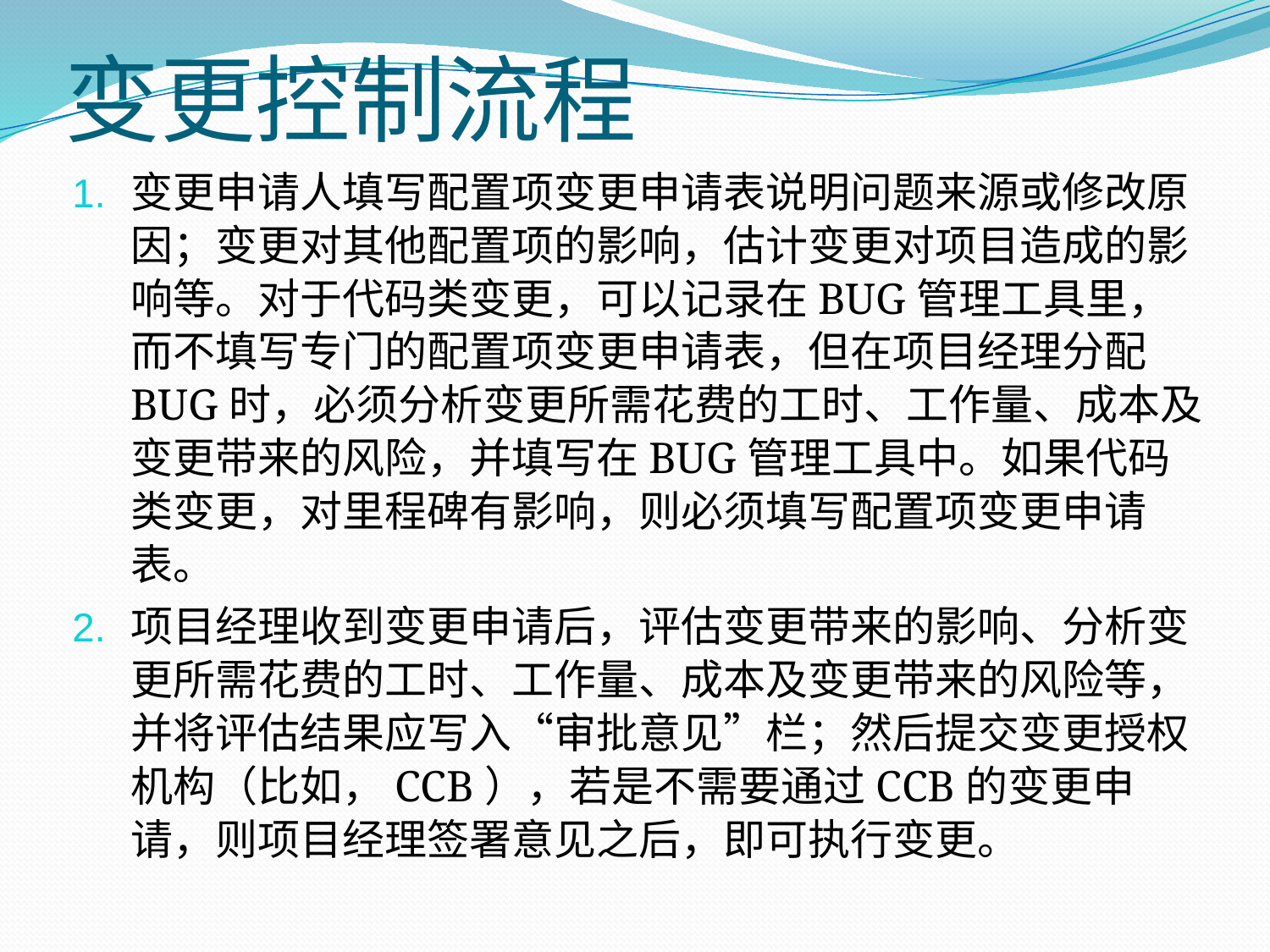

变更控制流程
变更申请人填写配置项变更申请表说明问题来源或修改原因；变更对其他配置项的影响，估计变更对项目造成的影响等。对于代码类变更，可以记录在BUG管理工具里，而不填写专门的配置项变更申请表，但在项目经理分配BUG时，必须分析变更所需花费的工时、工作量、成本及变更带来的风险，并填写在BUG管理工具中。如果代码类变更，对里程碑有影响，则必须填写配置项变更申请表。
项目经理收到变更申请后，评估变更带来的影响、分析变更所需花费的工时、工作量、成本及变更带来的风险等，并将评估结果应写入“审批意见”栏；然后提交变更授权机构（比如，CCB），若是不需要通过CCB的变更申请，则项目经理签署意见之后，即可执行变更。